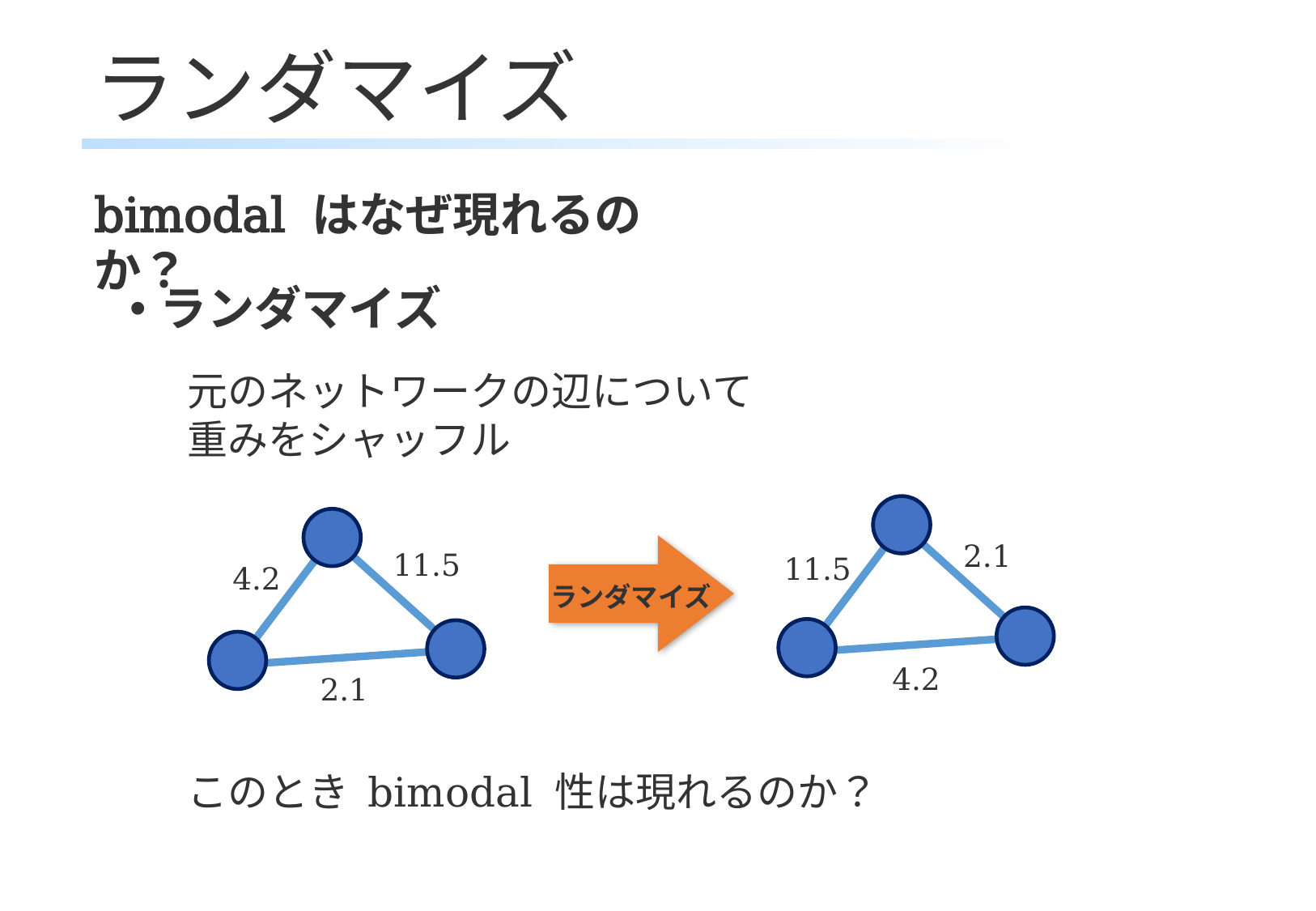

# ランダマイズ
bimodal はなぜ現れるのか？
ランダマイズ
元のネットワークの辺について
重みをシャッフル

2.1
11.5

4.2

11.5
4.2

2.1

ランダマイズ
このとき bimodal 性は現れるのか？